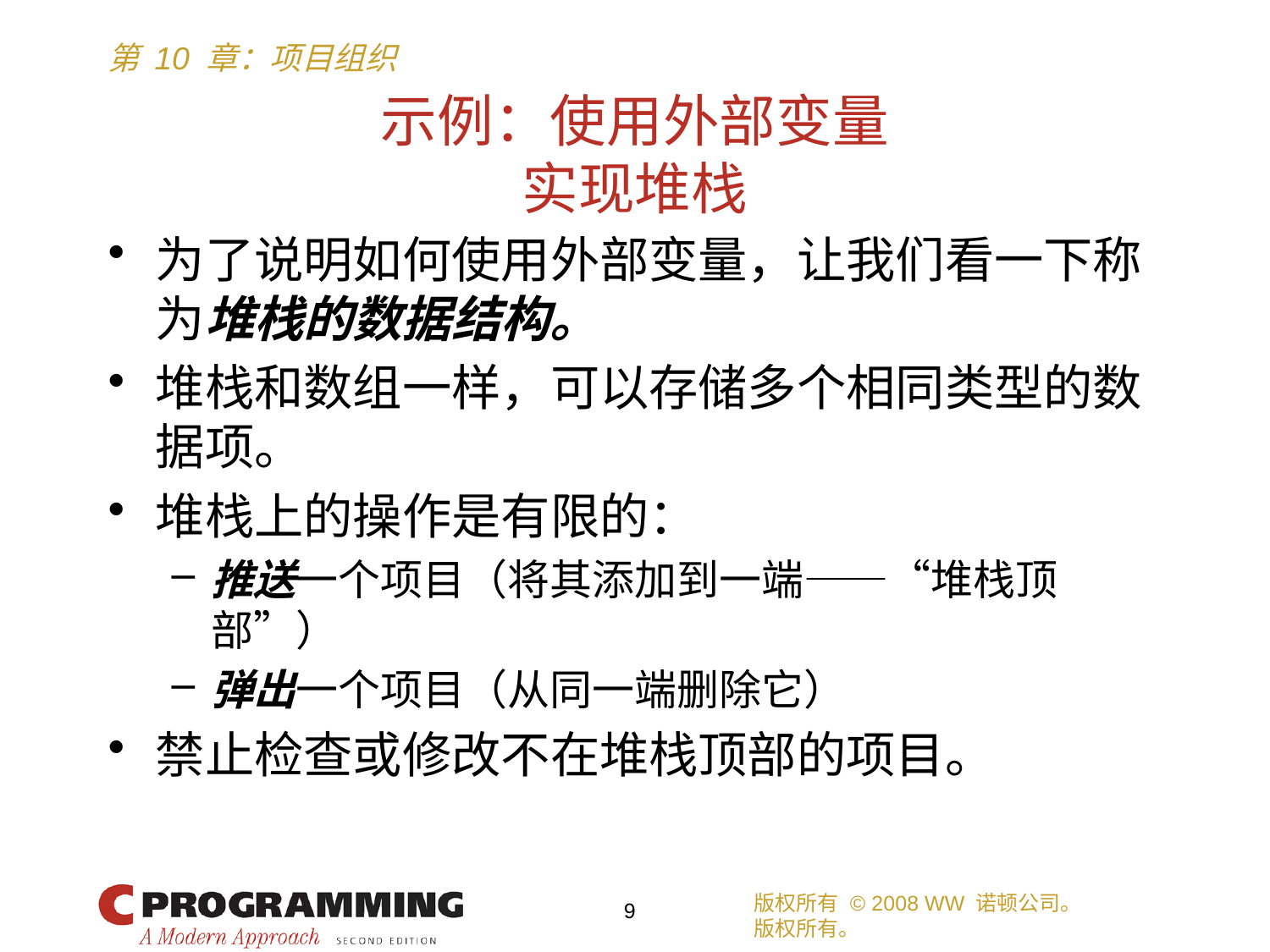

# 示例：使用外部变量 实现堆栈
为了说明如何使用外部变量，让我们看一下称为堆栈的数据结构。
堆栈和数组一样，可以存储多个相同类型的数据项。
堆栈上的操作是有限的：
推送一个项目（将其添加到一端——“堆栈顶部”）
弹出一个项目（从同一端删除它）
禁止检查或修改不在堆栈顶部的项目。
版权所有 © 2008 WW 诺顿公司。
版权所有。
9